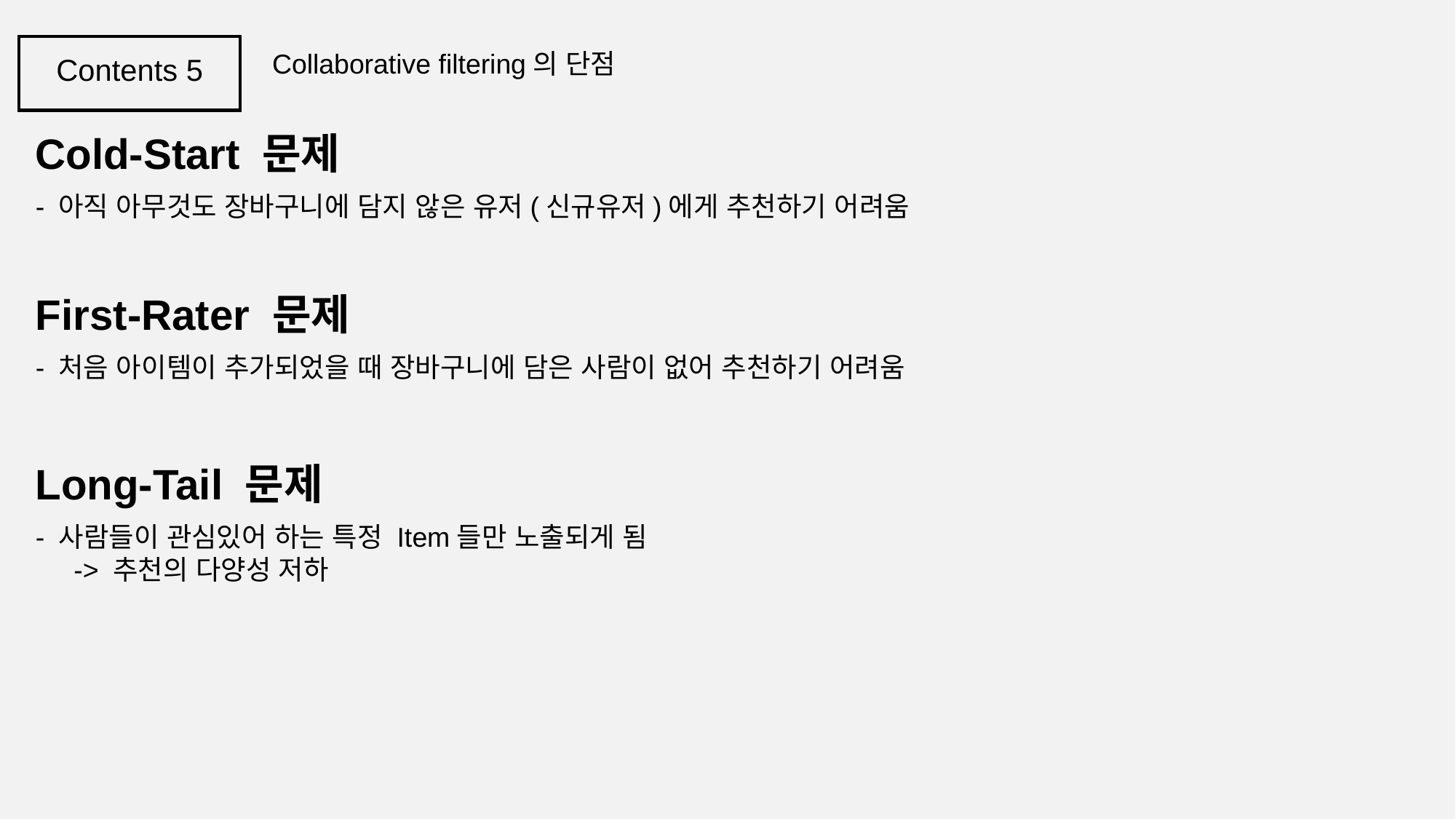

Contents 5

Collaborative filtering의 단점
Cold-Start 문제
- 아직 아무것도 장바구니에 담지 않은 유저(신규유저)에게 추천하기 어려움
First-Rater 문제
- 처음 아이템이 추가되었을 때 장바구니에 담은 사람이 없어 추천하기 어려움
Long-Tail 문제
- 사람들이 관심있어 하는 특정 Item들만 노출되게 됨
     -> 추천의 다양성 저하